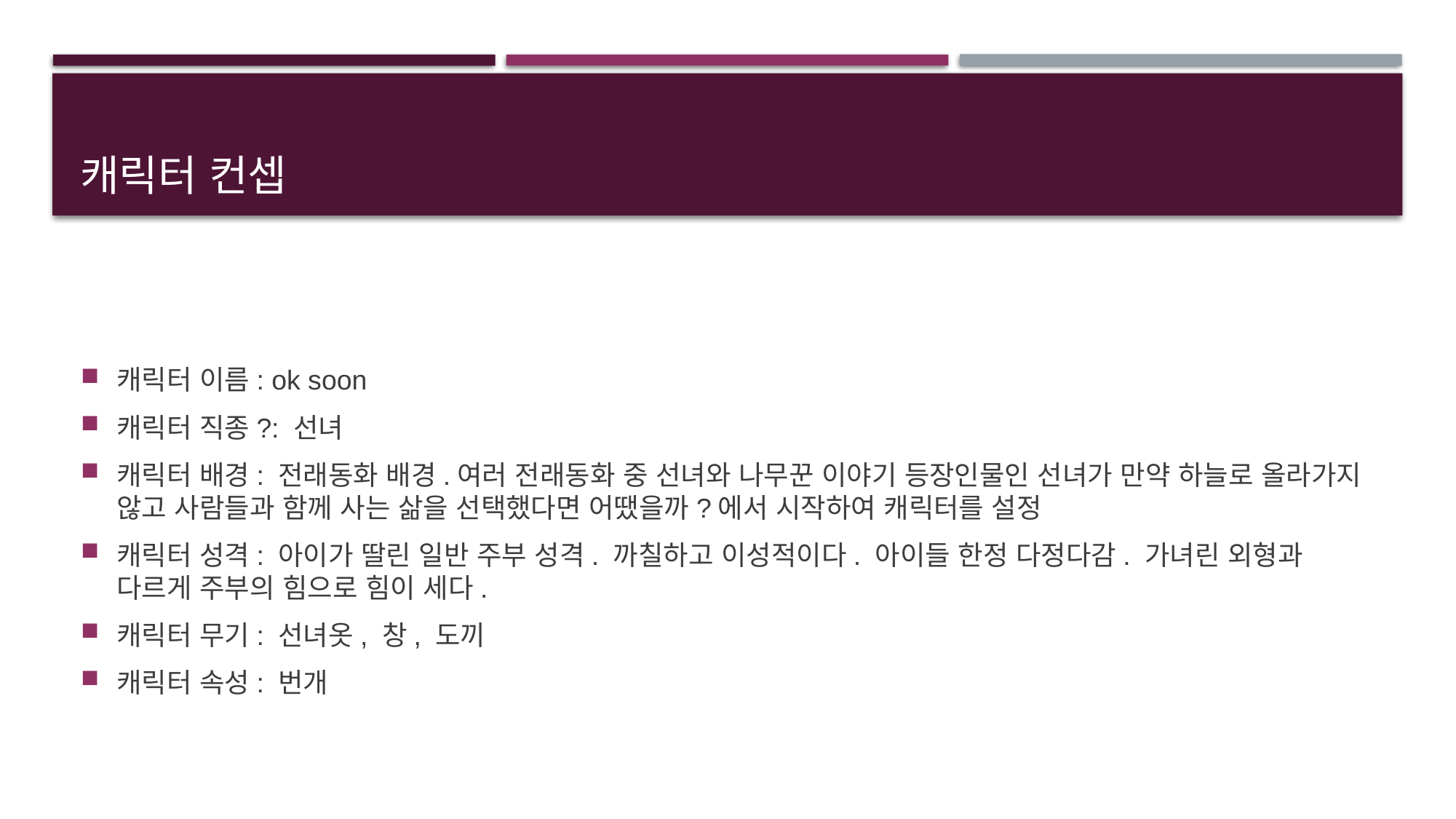

# 캐릭터 컨셉
캐릭터 이름: ok soon
캐릭터 직종?: 선녀
캐릭터 배경: 전래동화 배경.여러 전래동화 중 선녀와 나무꾼 이야기 등장인물인 선녀가 만약 하늘로 올라가지 않고 사람들과 함께 사는 삶을 선택했다면 어땠을까?에서 시작하여 캐릭터를 설정
캐릭터 성격: 아이가 딸린 일반 주부 성격. 까칠하고 이성적이다. 아이들 한정 다정다감. 가녀린 외형과 다르게 주부의 힘으로 힘이 세다.
캐릭터 무기: 선녀옷, 창, 도끼
캐릭터 속성: 번개